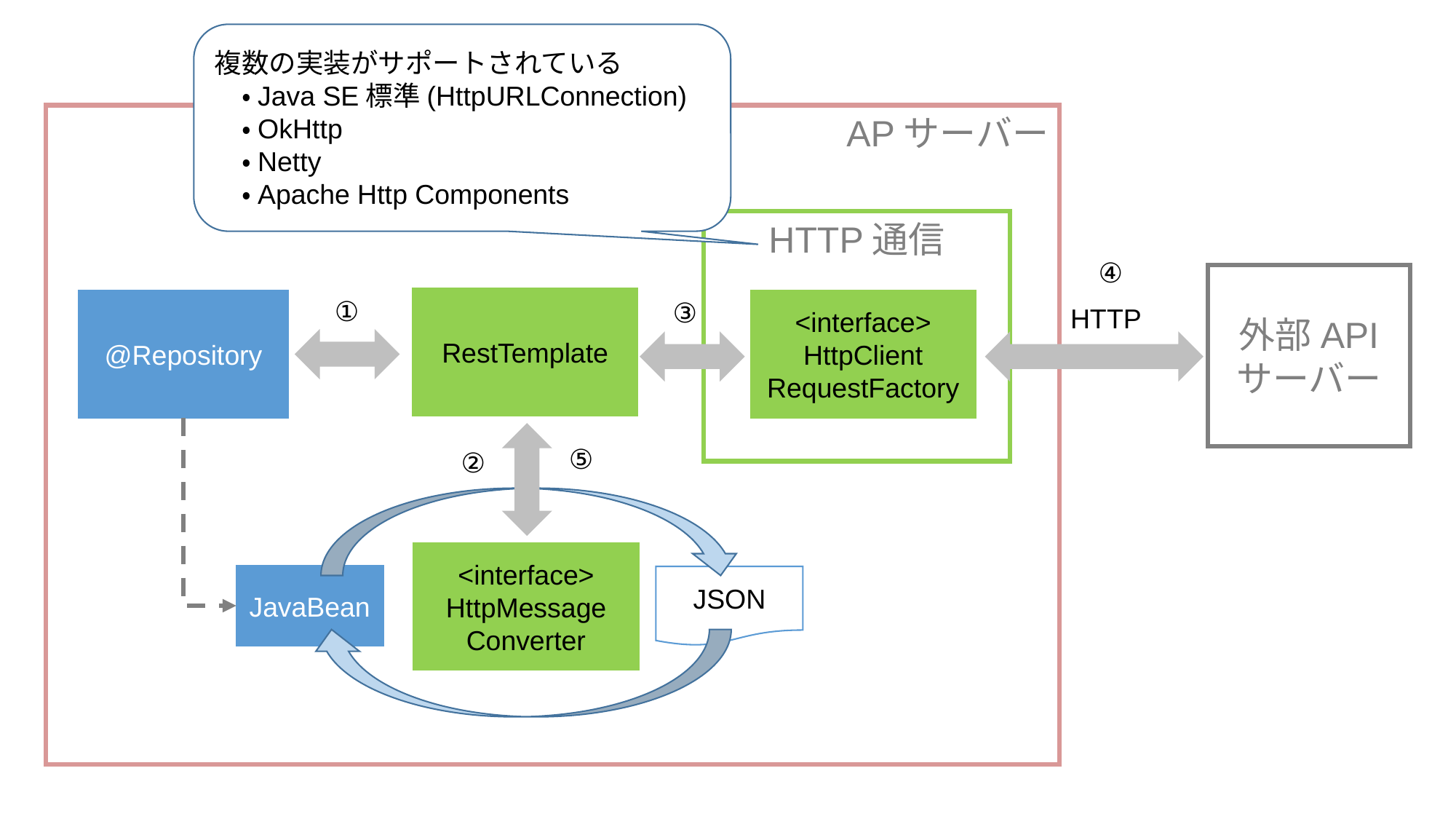

複数の実装がサポートされている
　・Java SE標準(HttpURLConnection)
　・OkHttp
　・Netty
　・Apache Http Components
APサーバー
HTTP通信
④
外部API
サーバー
RestTemplate
①
③
<interface>
HttpClient
RequestFactory
@Repository
HTTP

⑤
②

<interface>
HttpMessage
Converter
JavaBean
JSON